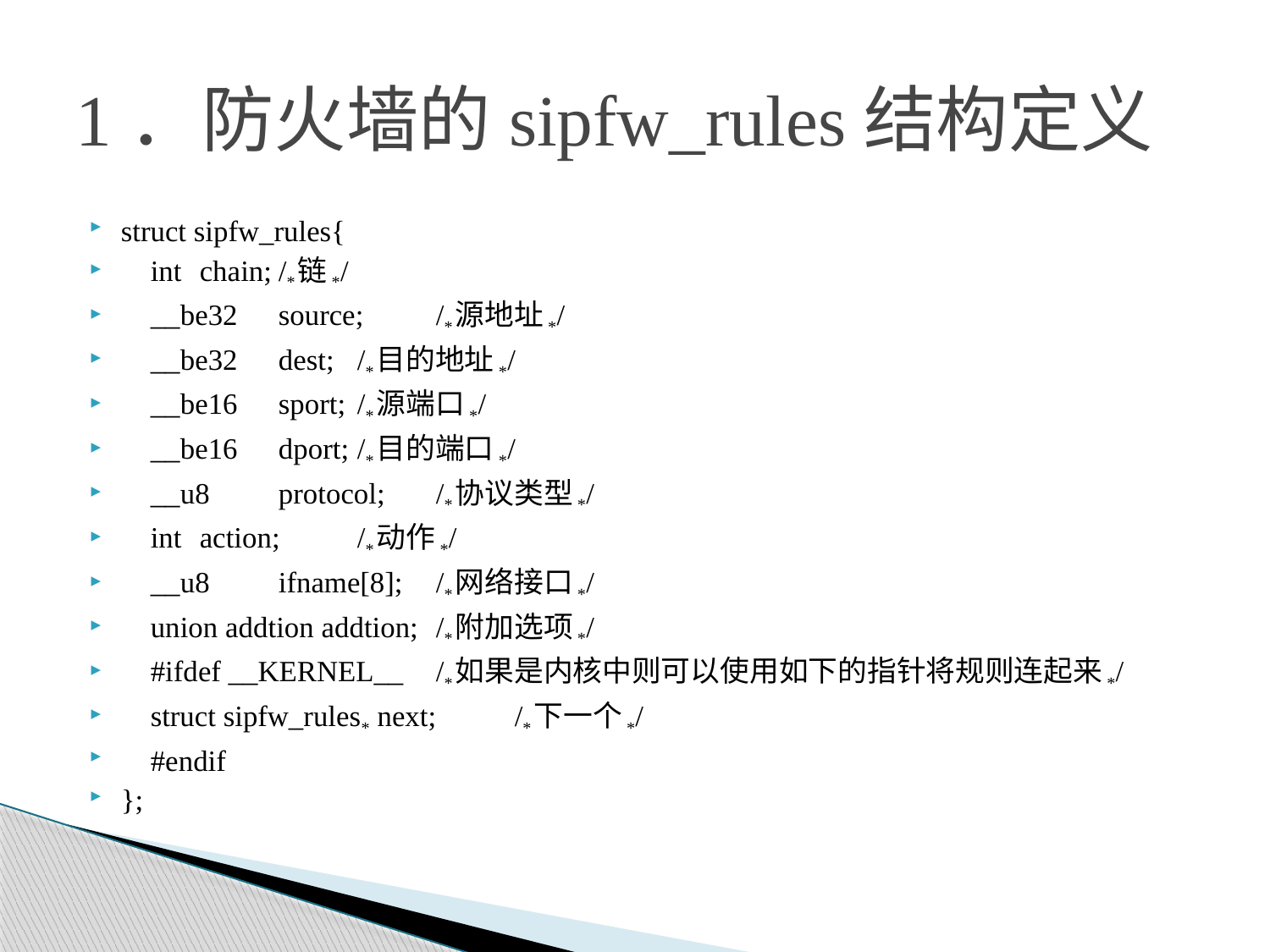

# 1．防火墙的sipfw_rules结构定义
struct sipfw_rules{
    int		chain;			/*链*/
    __be32	source;			/*源地址*/
    __be32	dest;			/*目的地址*/
    __be16	sport;			/*源端口*/
    __be16	dport;			/*目的端口*/
    __u8	protocol;			/*协议类型*/
    int		action;			/*动作*/
    __u8	ifname[8];		/*网络接口*/
    union addtion addtion;		/*附加选项*/
    #ifdef __KERNEL__			/*如果是内核中则可以使用如下的指针将规则连起来*/
    struct sipfw_rules* next;		/*下一个*/
    #endif
};